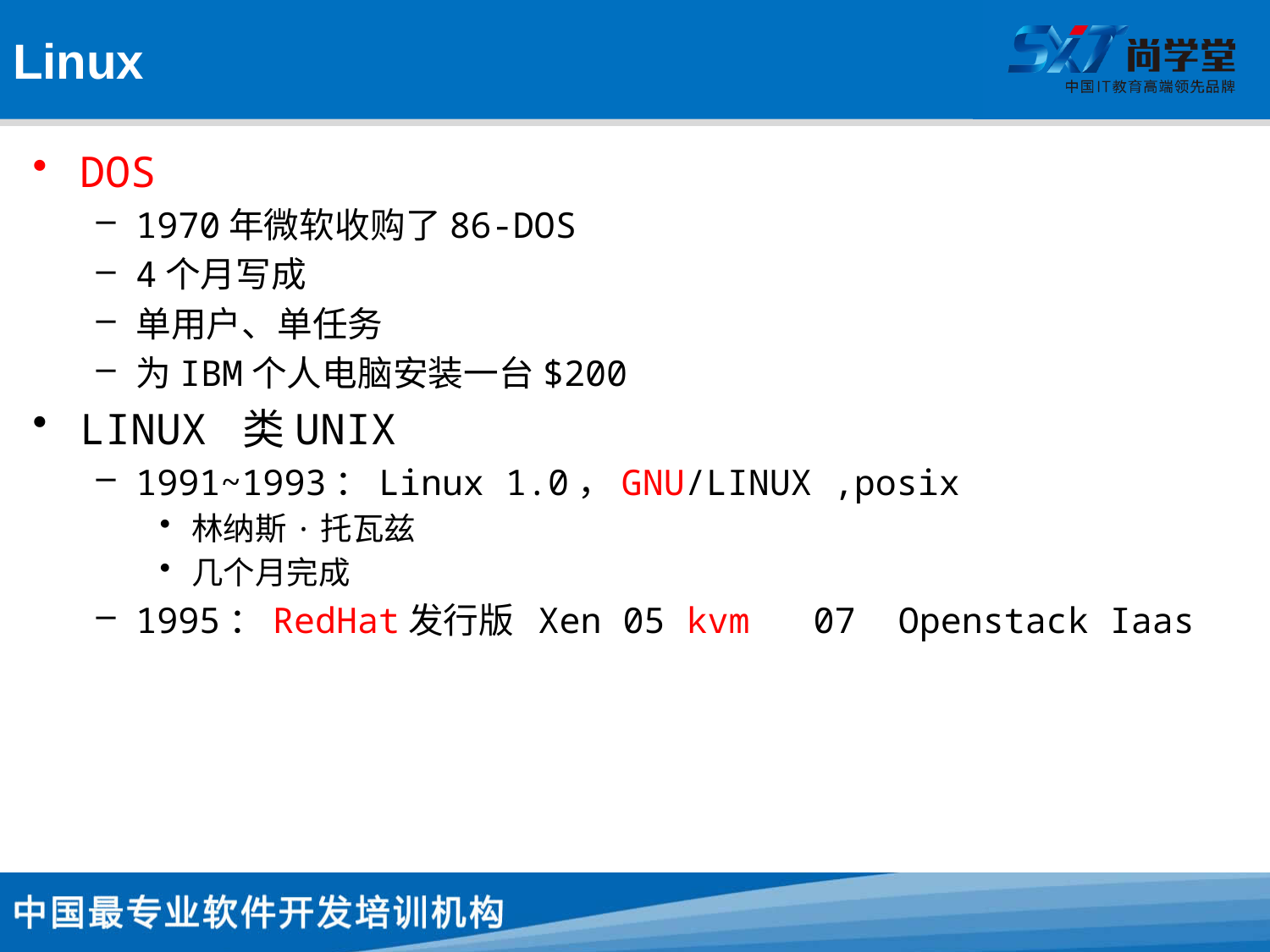

# Linux
DOS
1970年微软收购了86-DOS
4个月写成
单用户、单任务
为IBM个人电脑安装一台$200
LINUX 类UNIX
1991~1993：Linux 1.0，GNU/LINUX ,posix
林纳斯·托瓦兹
几个月完成
1995：RedHat发行版  Xen 05 kvm   07  Openstack Iaas